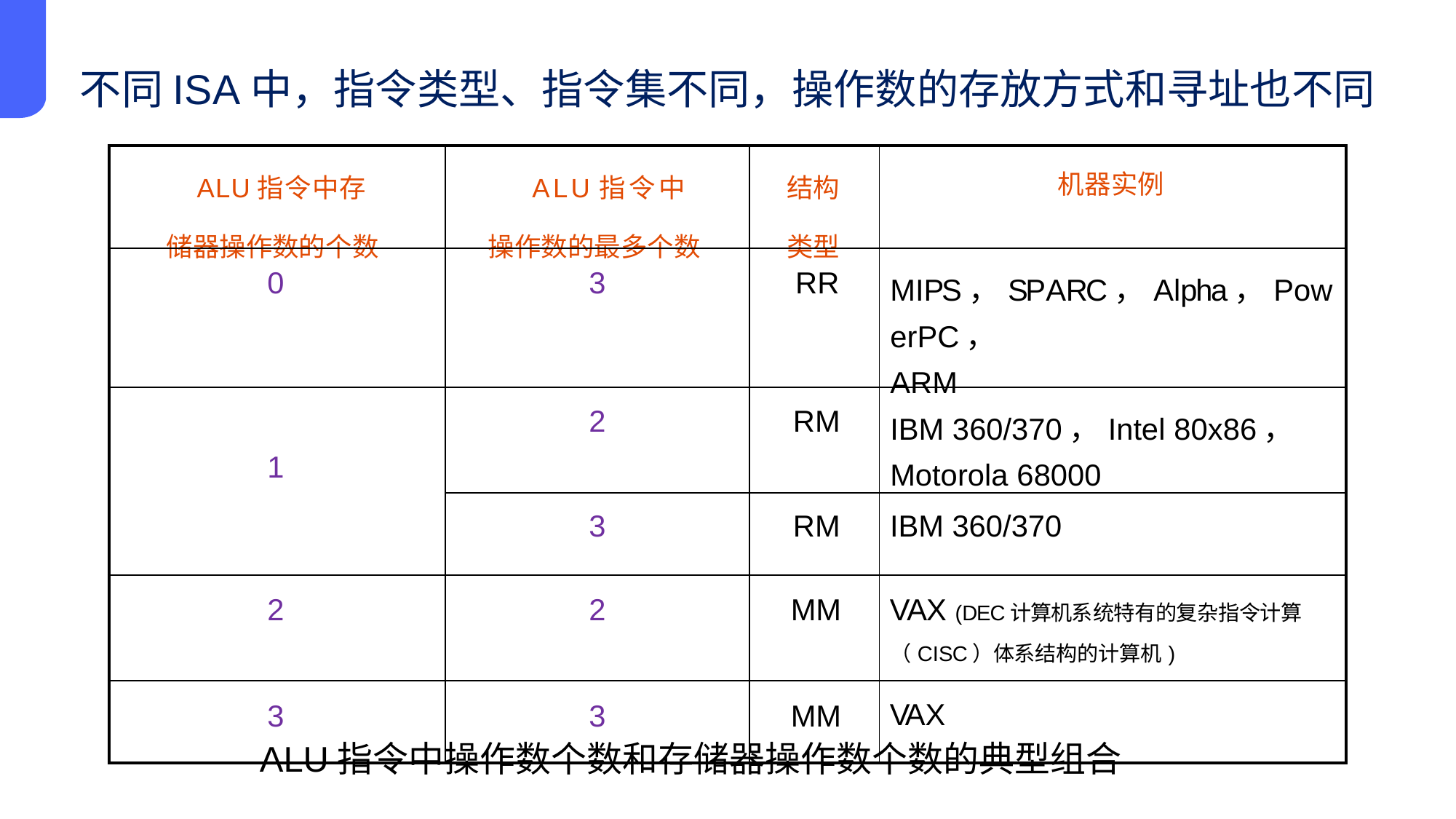

不同ISA中，指令类型、指令集不同，操作数的存放方式和寻址也不同
| ALU指令中存 储器操作数的个数 | ALU指令中 操作数的最多个数 | 结构 类型 | 机器实例 |
| --- | --- | --- | --- |
| 0 | 3 | RR | MIPS，SPARC，Alpha，PowerPC， ARM |
| 1 | 2 | RM | IBM 360/370，Intel 80x86， Motorola 68000 |
|  | 3 | RM | IBM 360/370 |
| 2 | 2 | MM | VAX (DEC计算机系统特有的复杂指令计算 （CISC）体系结构的计算机) |
| 3 | 3 | MM | VAX |
ALU指令中操作数个数和存储器操作数个数的典型组合